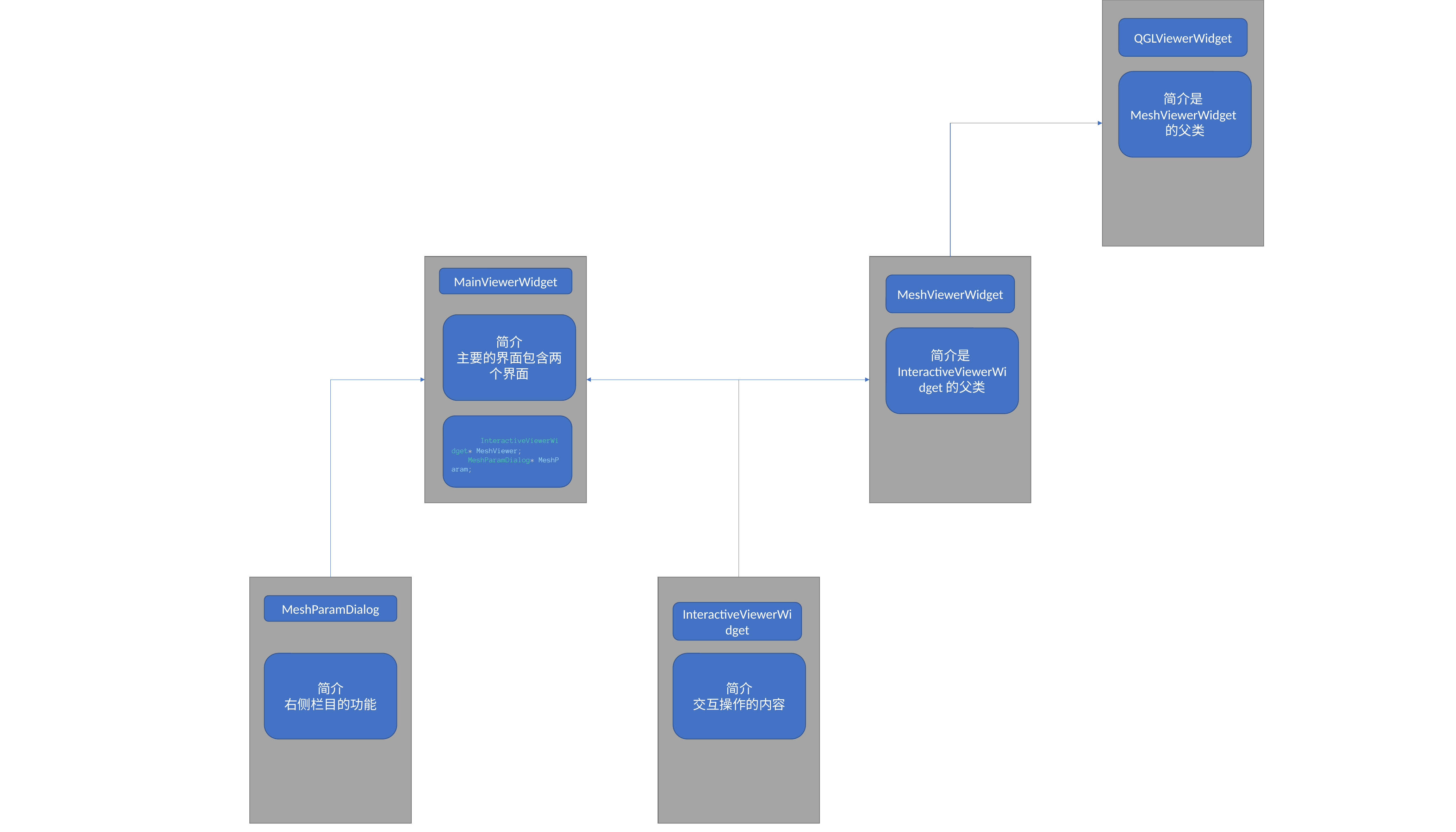

QGLViewerWidget
简介是MeshViewerWidget的父类

MainViewerWidget
MeshViewerWidget
简介
主要的界面包含两个界面
简介是InteractiveViewerWidget的父类
    InteractiveViewerWidget* MeshViewer;
    MeshParamDialog* MeshParam;

MeshParamDialog
InteractiveViewerWidget
简介
右侧栏目的功能
简介
交互操作的内容